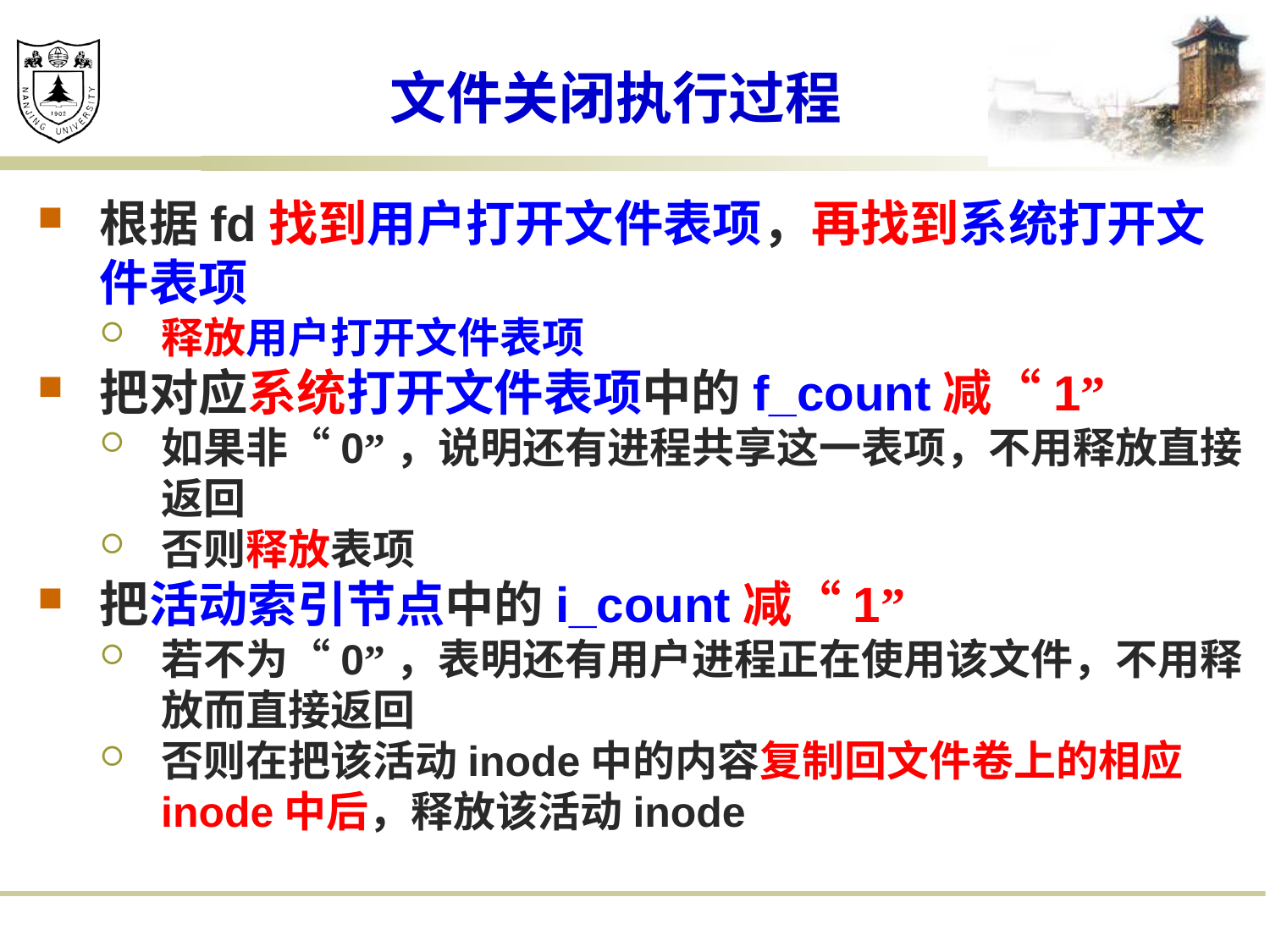

# 文件关闭执行过程
根据fd找到用户打开文件表项，再找到系统打开文件表项
释放用户打开文件表项
把对应系统打开文件表项中的f_count减“1”
如果非“0”，说明还有进程共享这一表项，不用释放直接返回
否则释放表项
把活动索引节点中的i_count减“1”
若不为“0”，表明还有用户进程正在使用该文件，不用释放而直接返回
否则在把该活动inode中的内容复制回文件卷上的相应inode中后，释放该活动inode

71